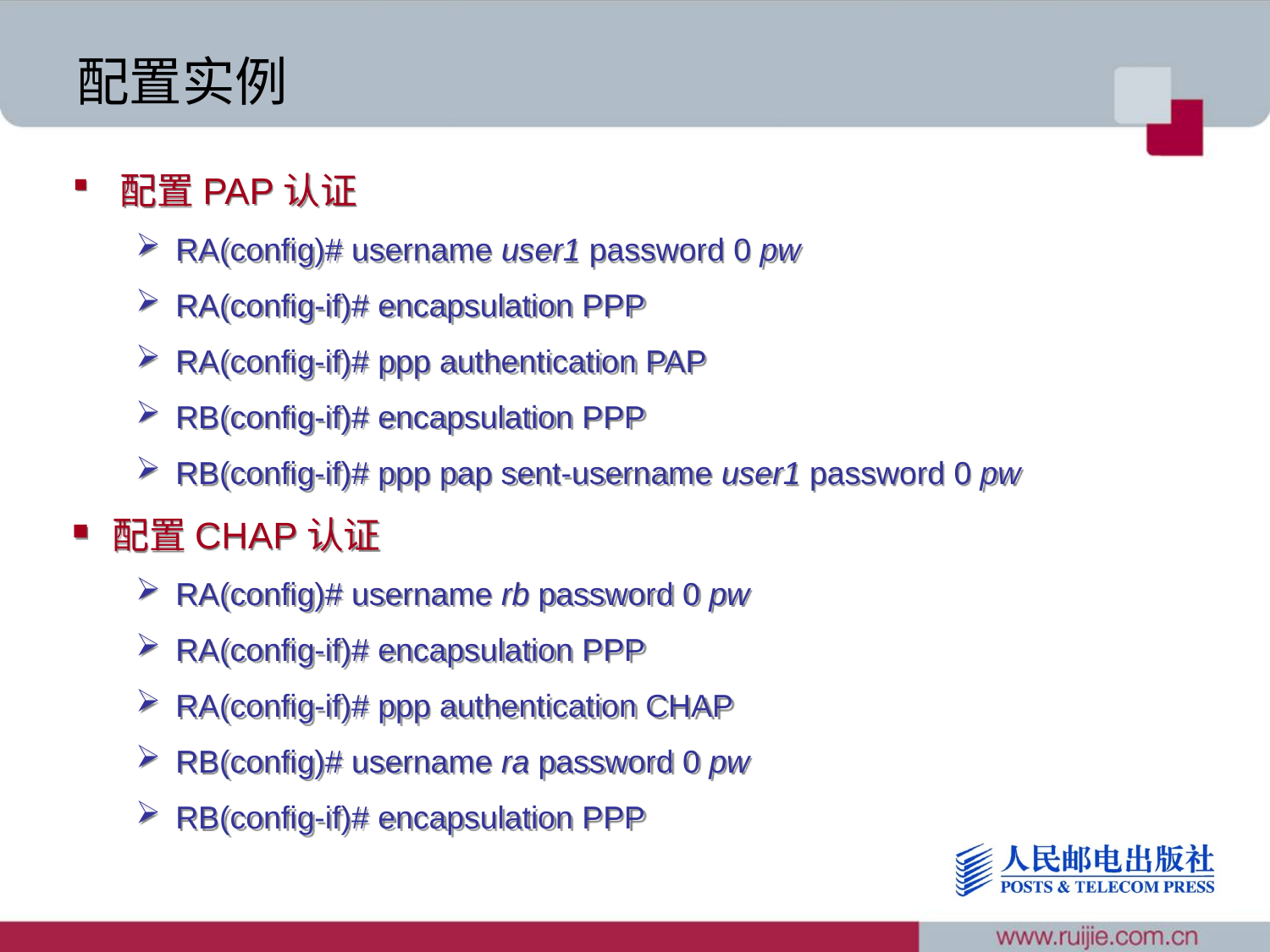

# 配置实例
配置PAP认证
RA(config)# username user1 password 0 pw
RA(config-if)# encapsulation PPP
RA(config-if)# ppp authentication PAP
RB(config-if)# encapsulation PPP
RB(config-if)# ppp pap sent-username user1 password 0 pw
配置CHAP认证
RA(config)# username rb password 0 pw
RA(config-if)# encapsulation PPP
RA(config-if)# ppp authentication CHAP
RB(config)# username ra password 0 pw
RB(config-if)# encapsulation PPP